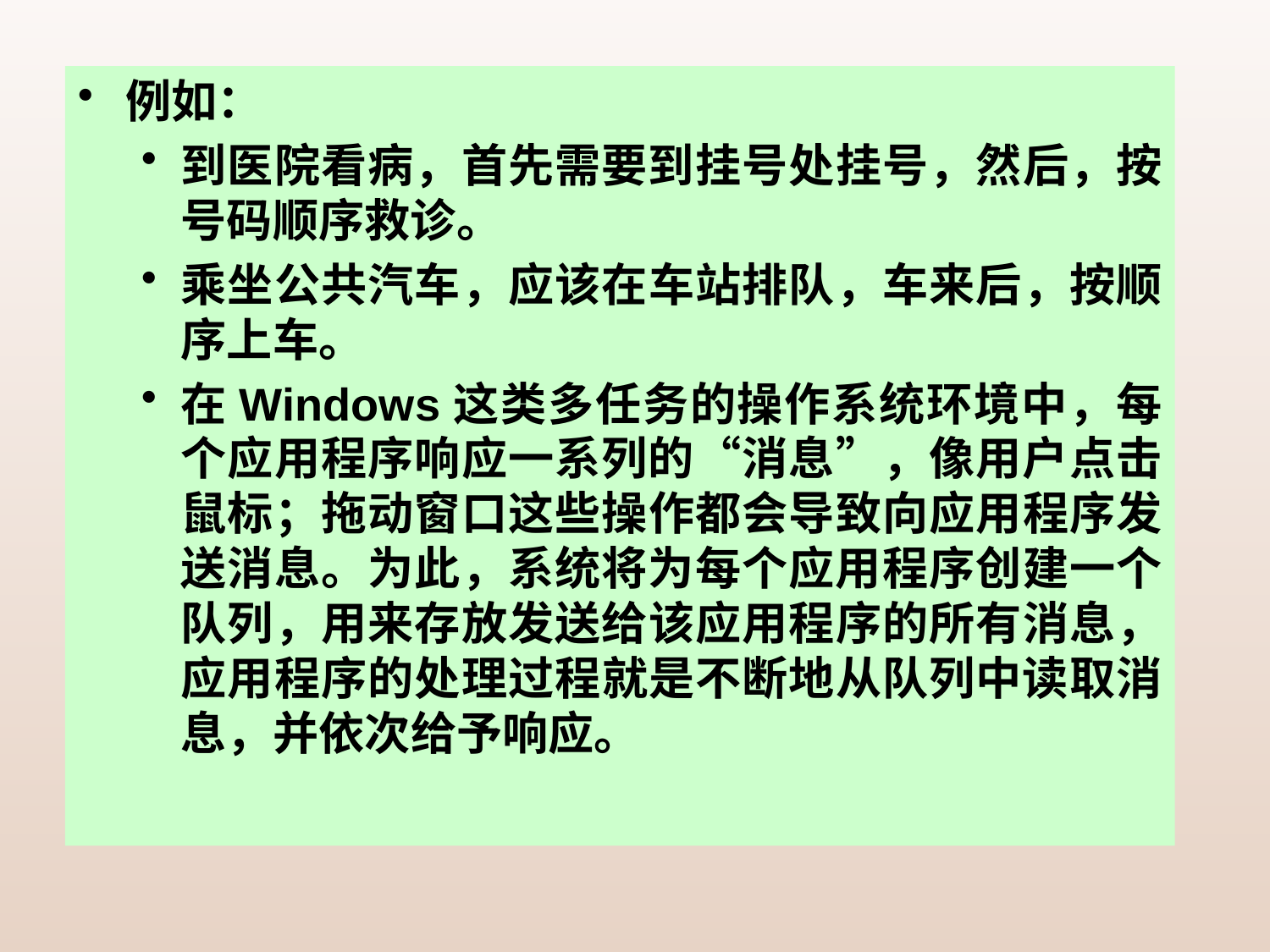

例如：
到医院看病，首先需要到挂号处挂号，然后，按号码顺序救诊。
乘坐公共汽车，应该在车站排队，车来后，按顺序上车。
在Windows这类多任务的操作系统环境中，每个应用程序响应一系列的“消息”，像用户点击鼠标；拖动窗口这些操作都会导致向应用程序发送消息。为此，系统将为每个应用程序创建一个队列，用来存放发送给该应用程序的所有消息，应用程序的处理过程就是不断地从队列中读取消息，并依次给予响应。